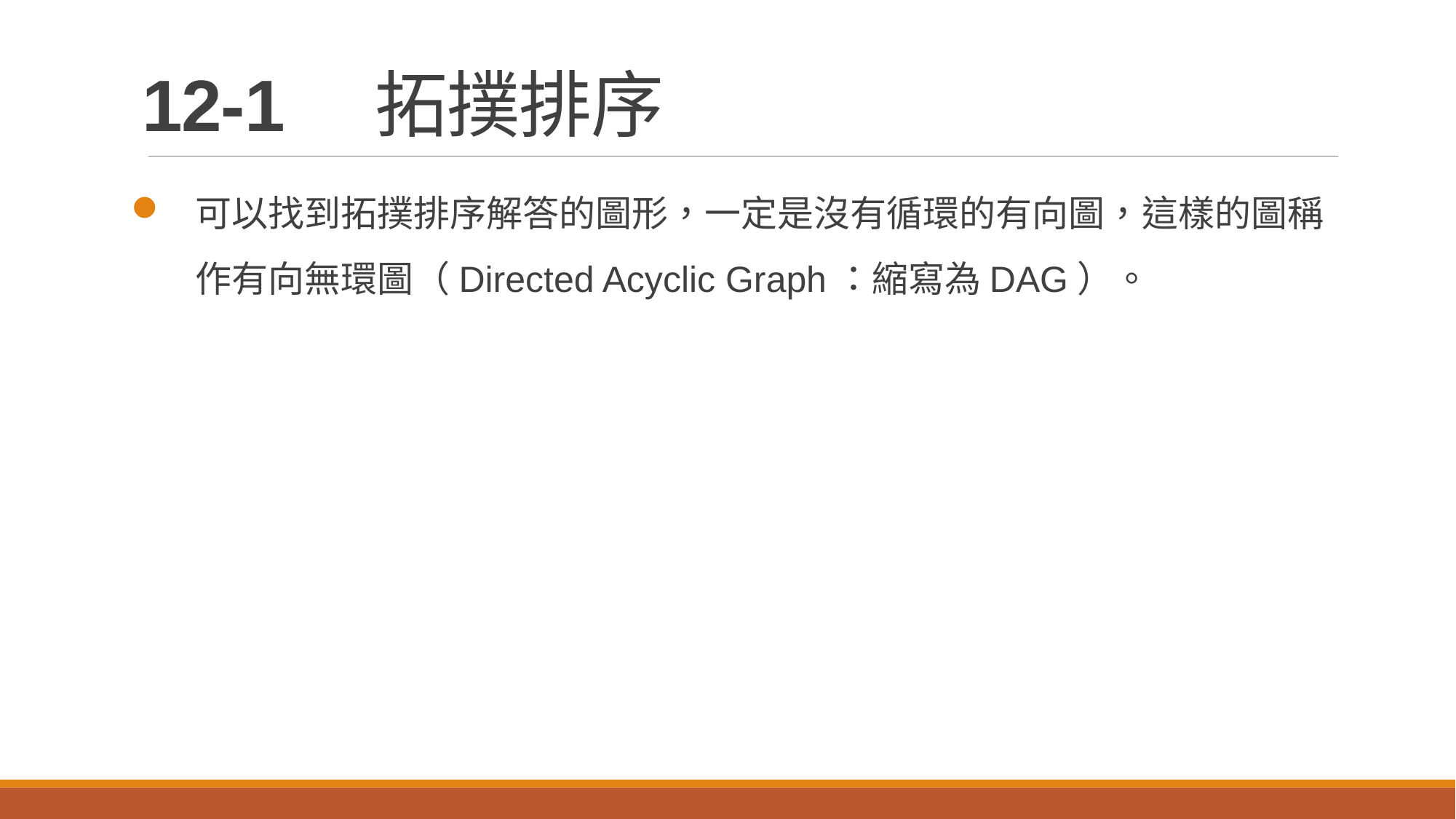

# 12-1　拓撲排序
可以找到拓撲排序解答的圖形，一定是沒有循環的有向圖，這樣的圖稱作有向無環圖（Directed Acyclic Graph：縮寫為DAG）。